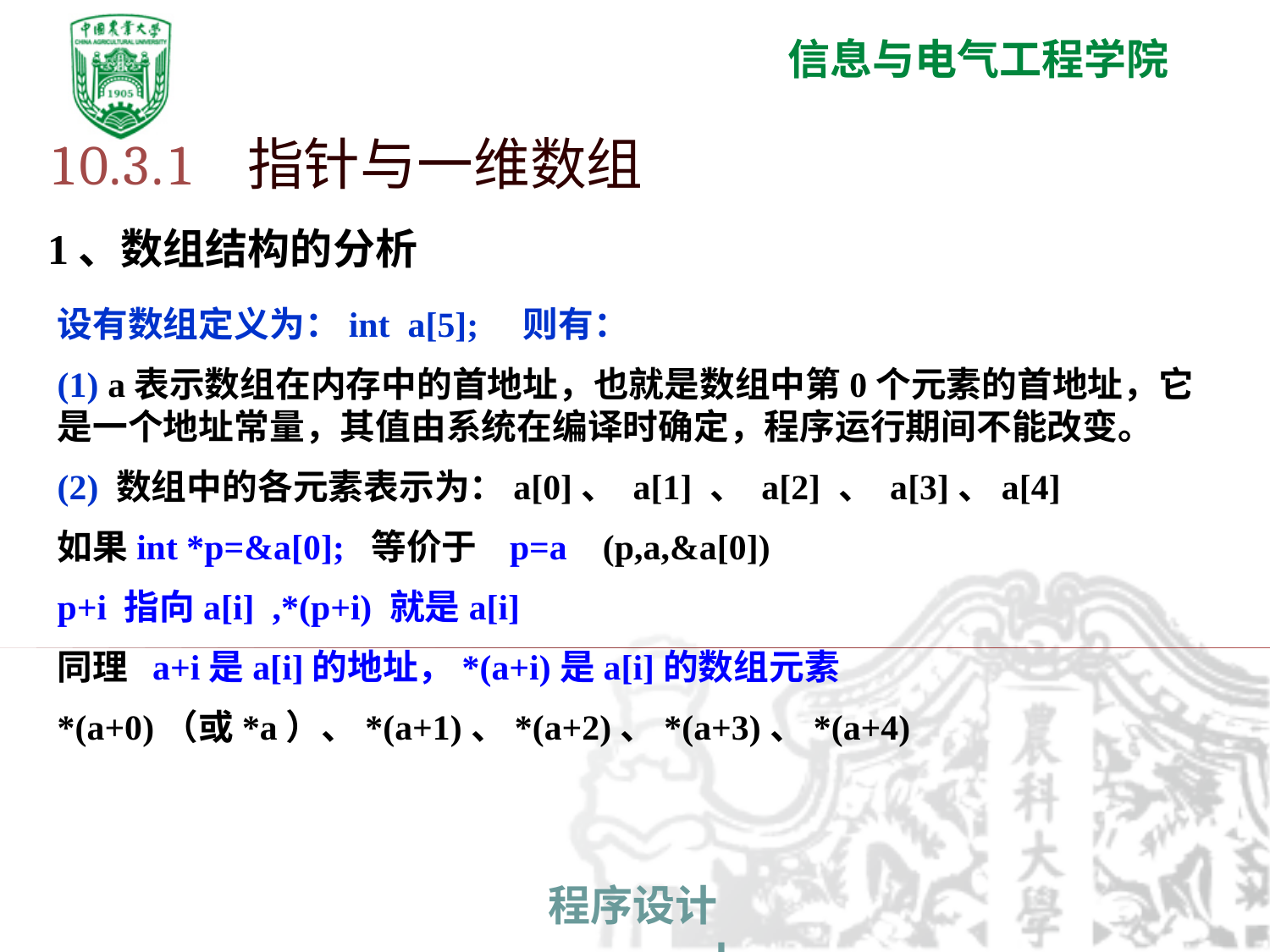

10.3.1  指针与一维数组
1、数组结构的分析
设有数组定义为：int  a[5];    则有：
(1) a表示数组在内存中的首地址，也就是数组中第0个元素的首地址，它是一个地址常量，其值由系统在编译时确定，程序运行期间不能改变。
(2) 数组中的各元素表示为：a[0]、 a[1] 、 a[2] 、 a[3]、a[4]
如果int *p=&a[0];  等价于   p=a    (p,a,&a[0])
p+i 指向a[i]  ,*(p+i) 就是a[i]
同理  a+i是a[i]的地址，*(a+i)是a[i]的数组元素
*(a+0)（或*a）、*(a+1)、*(a+2)、*(a+3)、*(a+4)